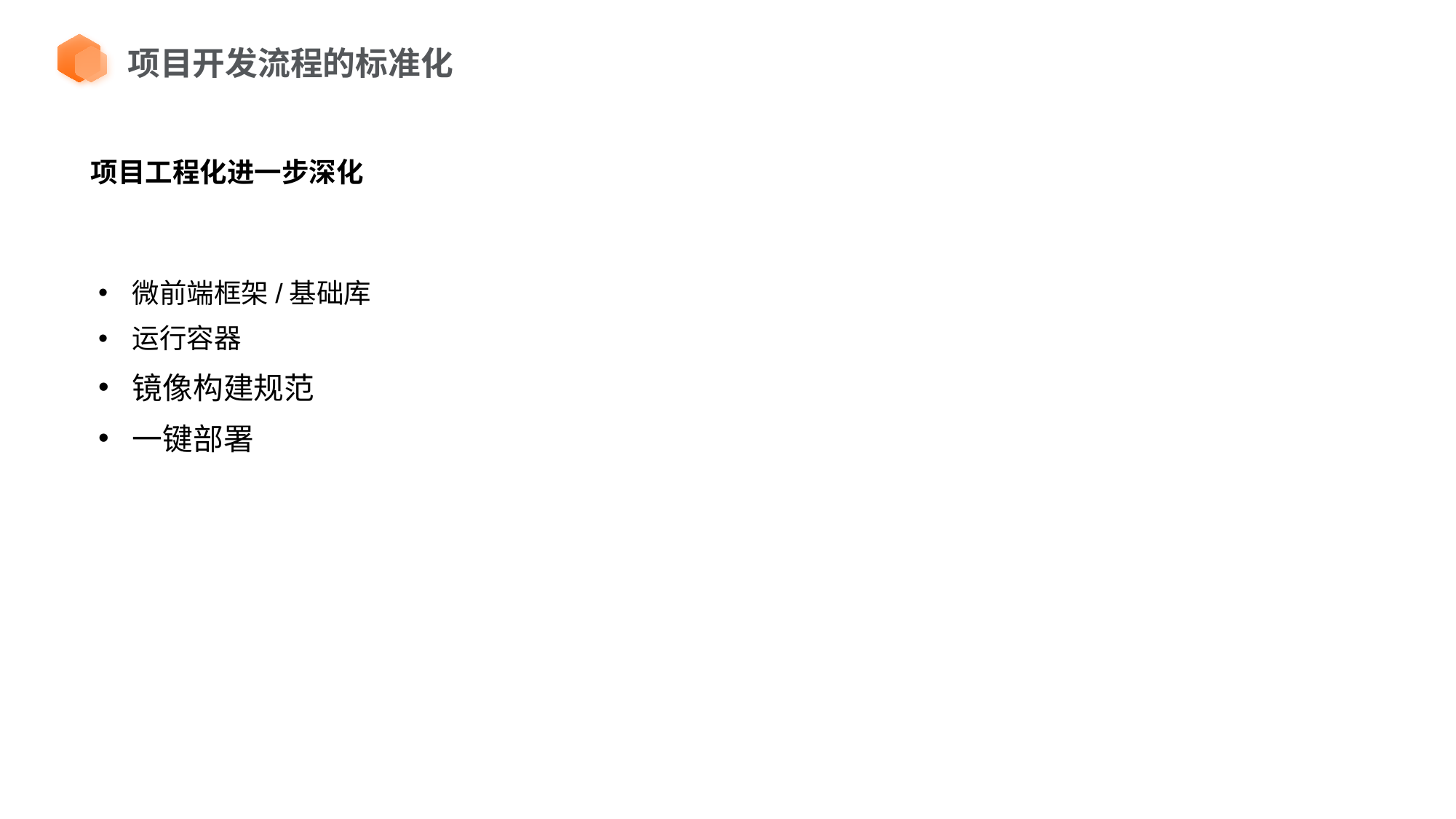

项目开发流程的标准化
项目工程化进一步深化
微前端框架/基础库
运行容器
镜像构建规范
一键部署